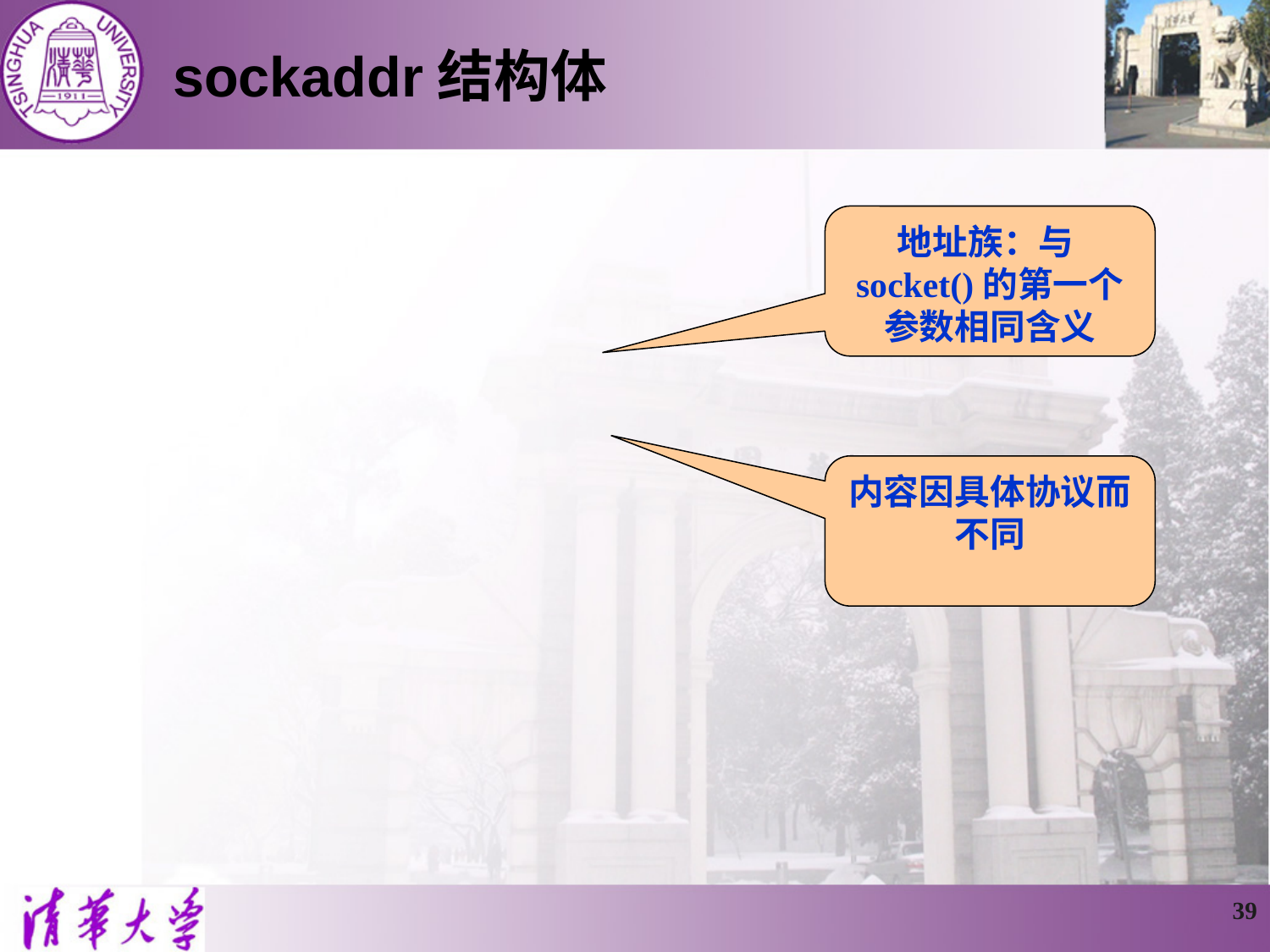

# sockaddr结构体
是通用结构
struct sockaddr {
	u_short sa_family;
	char	sa_data[14];
};
地址族：与socket()的第一个参数相同含义
内容因具体协议而不同
39